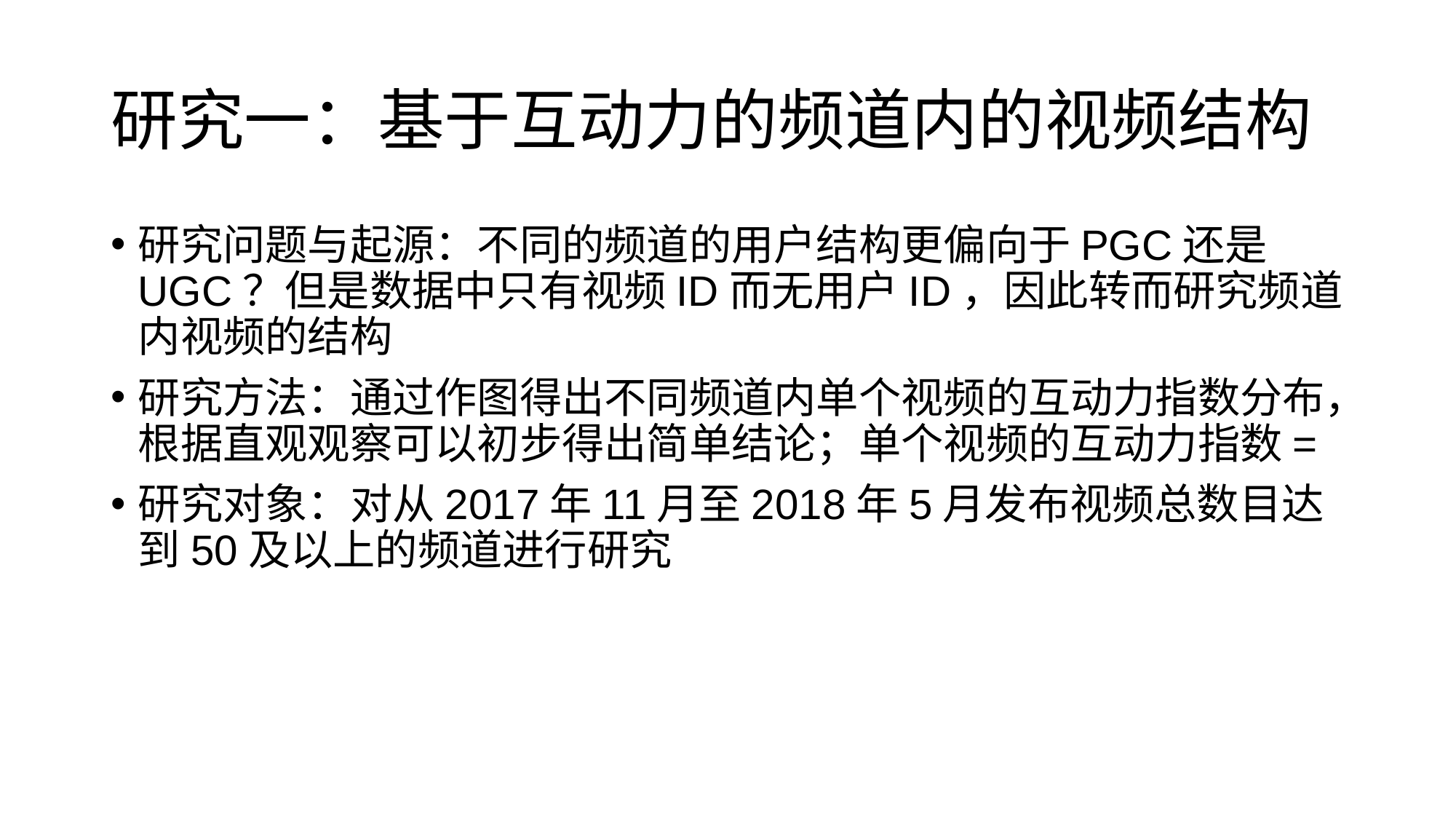

# 研究一：基于互动力的频道内的视频结构
研究问题与起源：不同的频道的用户结构更偏向于PGC还是UGC？但是数据中只有视频ID而无用户ID，因此转而研究频道内视频的结构
研究方法：通过作图得出不同频道内单个视频的互动力指数分布，根据直观观察可以初步得出简单结论；单个视频的互动力指数=
研究对象：对从2017年11月至2018年5月发布视频总数目达到50及以上的频道进行研究